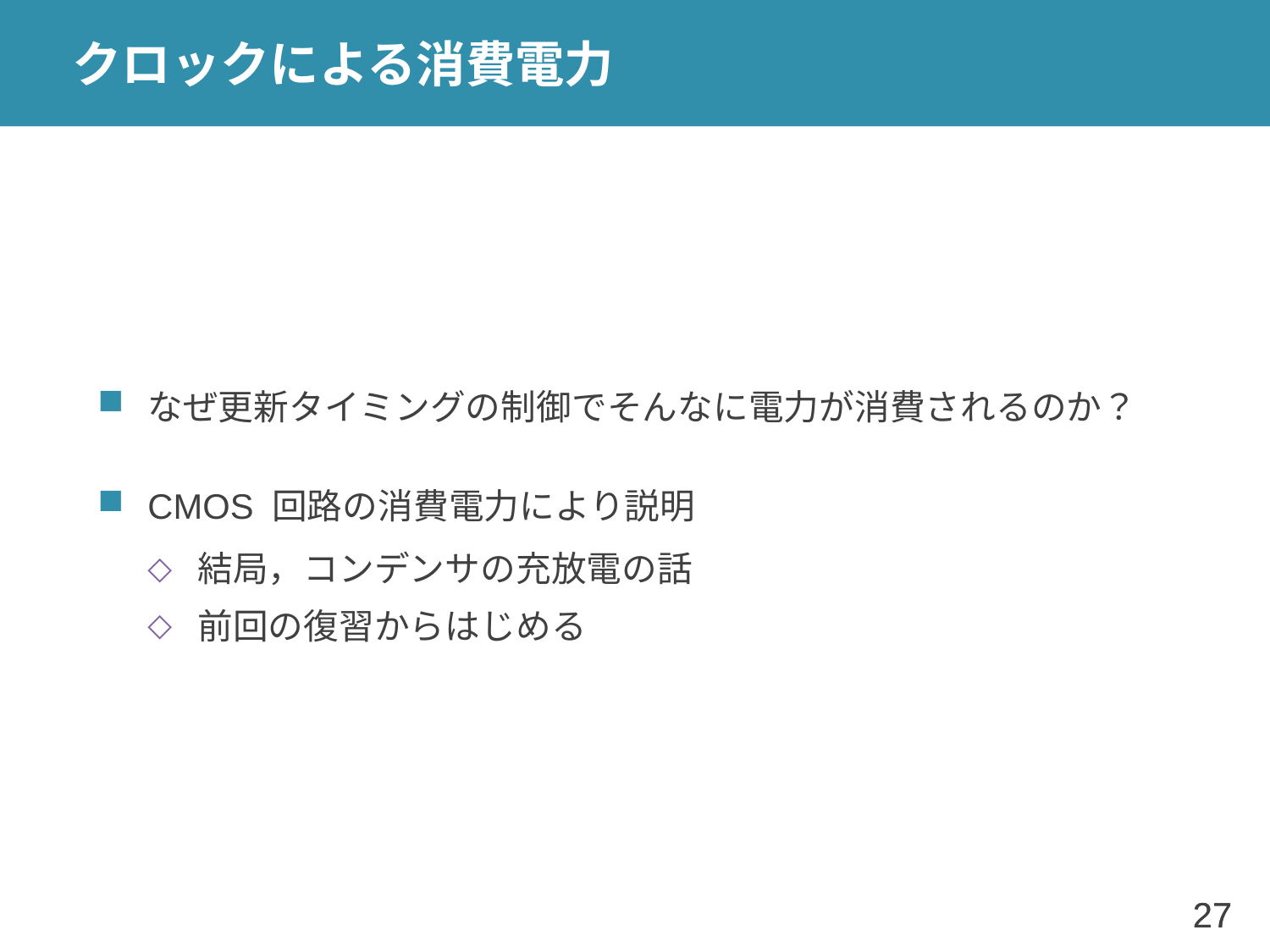

# クロックによる消費電力
なぜ更新タイミングの制御でそんなに電力が消費されるのか？
CMOS 回路の消費電力により説明
結局，コンデンサの充放電の話
前回の復習からはじめる